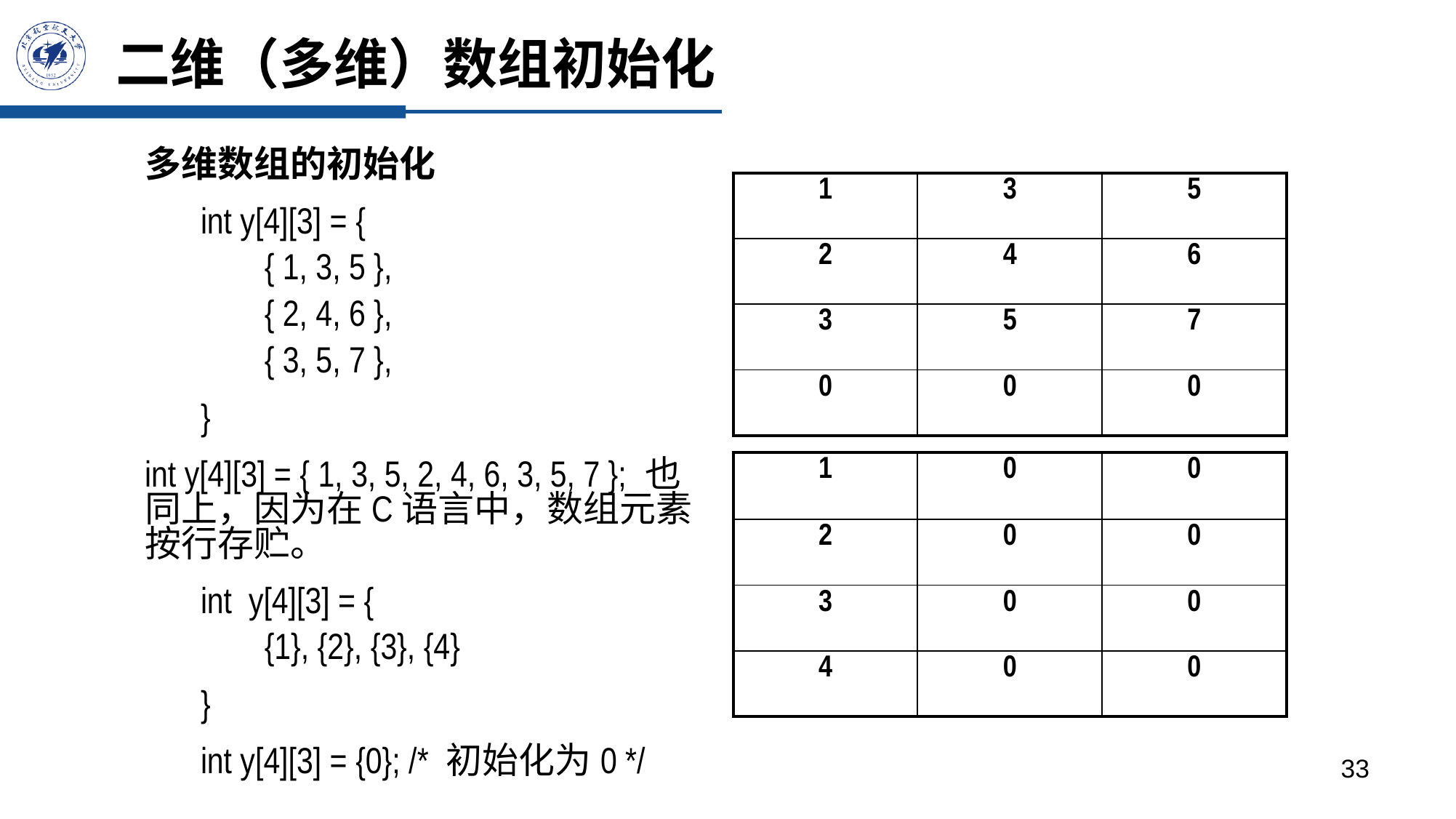

# 二维（多维）数组初始化
多维数组的初始化
int y[4][3] = {
{ 1, 3, 5 },
{ 2, 4, 6 },
{ 3, 5, 7 },
}
int y[4][3] = { 1, 3, 5, 2, 4, 6, 3, 5, 7 }; 也同上，因为在C语言中，数组元素按行存贮。
int  y[4][3] = {
{1}, {2}, {3}, {4}
}
int y[4][3] = {0}; /* 初始化为0 */
| 1 | 3 | 5 |
| --- | --- | --- |
| 2 | 4 | 6 |
| 3 | 5 | 7 |
| 0 | 0 | 0 |
| 1 | 0 | 0 |
| --- | --- | --- |
| 2 | 0 | 0 |
| 3 | 0 | 0 |
| 4 | 0 | 0 |
33